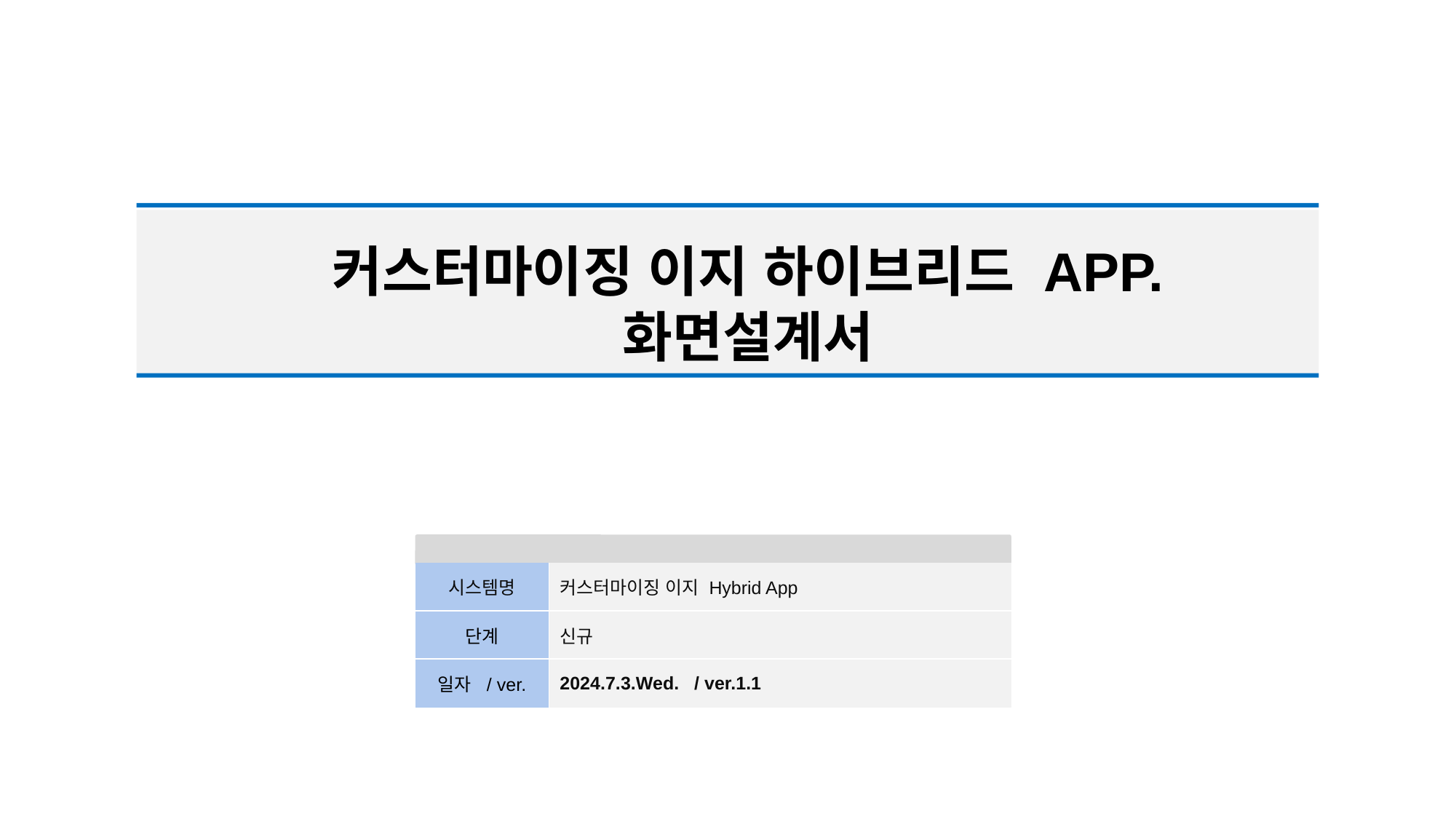

커스터마이징 이지 하이브리드 APP.
화면설계서

| 시스템명 | 커스터마이징 이지 Hybrid App |
| --- | --- |
| 단계 | 신규 |
| 일자 / ver. | 2024.7.3.Wed. / ver.1.1 |